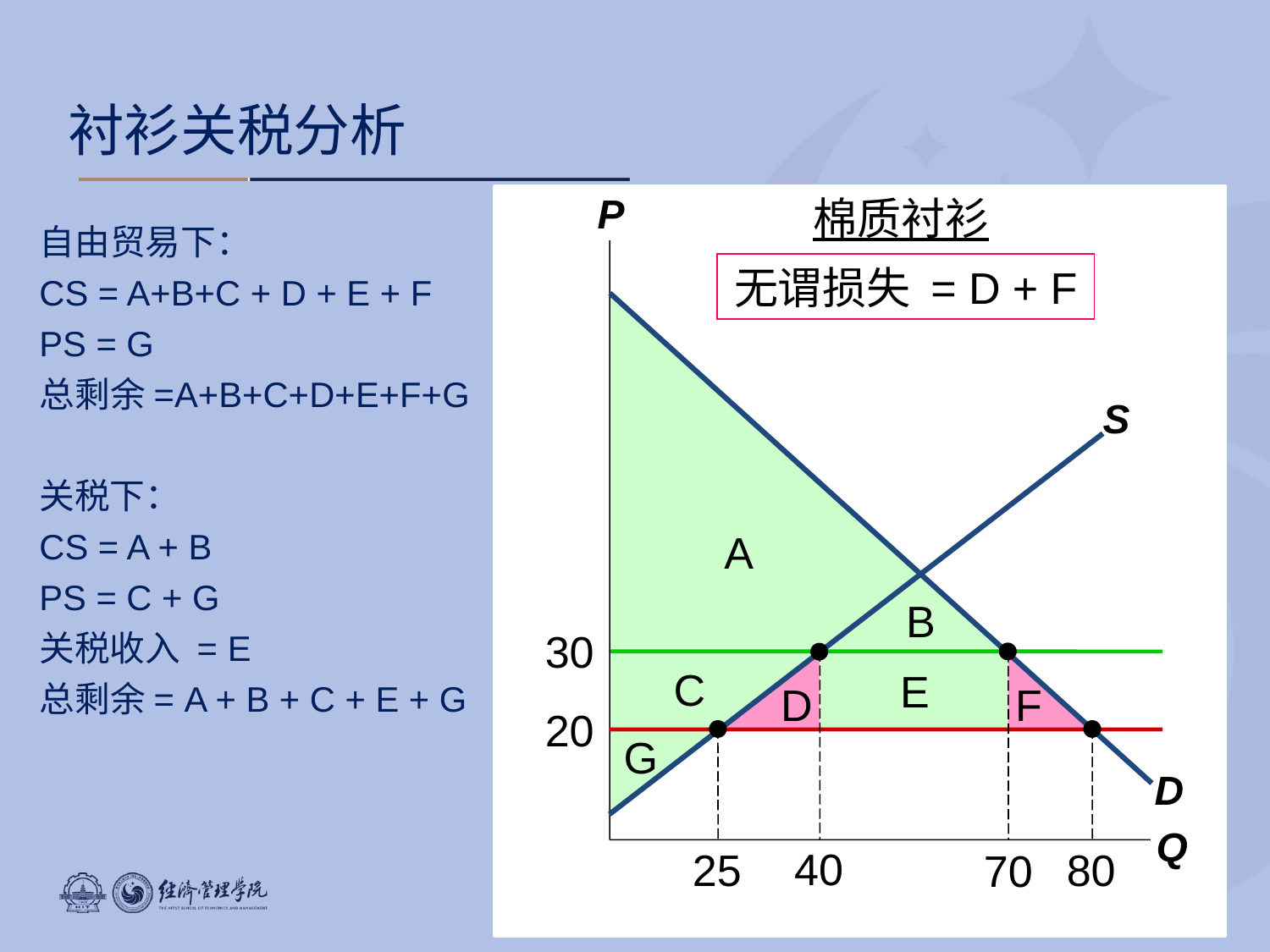

# 衬衫关税分析
P

Q

棉质衬衫
自由贸易下：
CS = A+B+C + D + E + F
PS = G
总剩余=A+B+C+D+E+F+G

关税下：
CS = A + B
PS = C + G
关税收入 = E
总剩余= A + B + C + E + G

无谓损失 = D + F

D

S

A
B
30

70

40

C
E
D
F
20

25

80

G